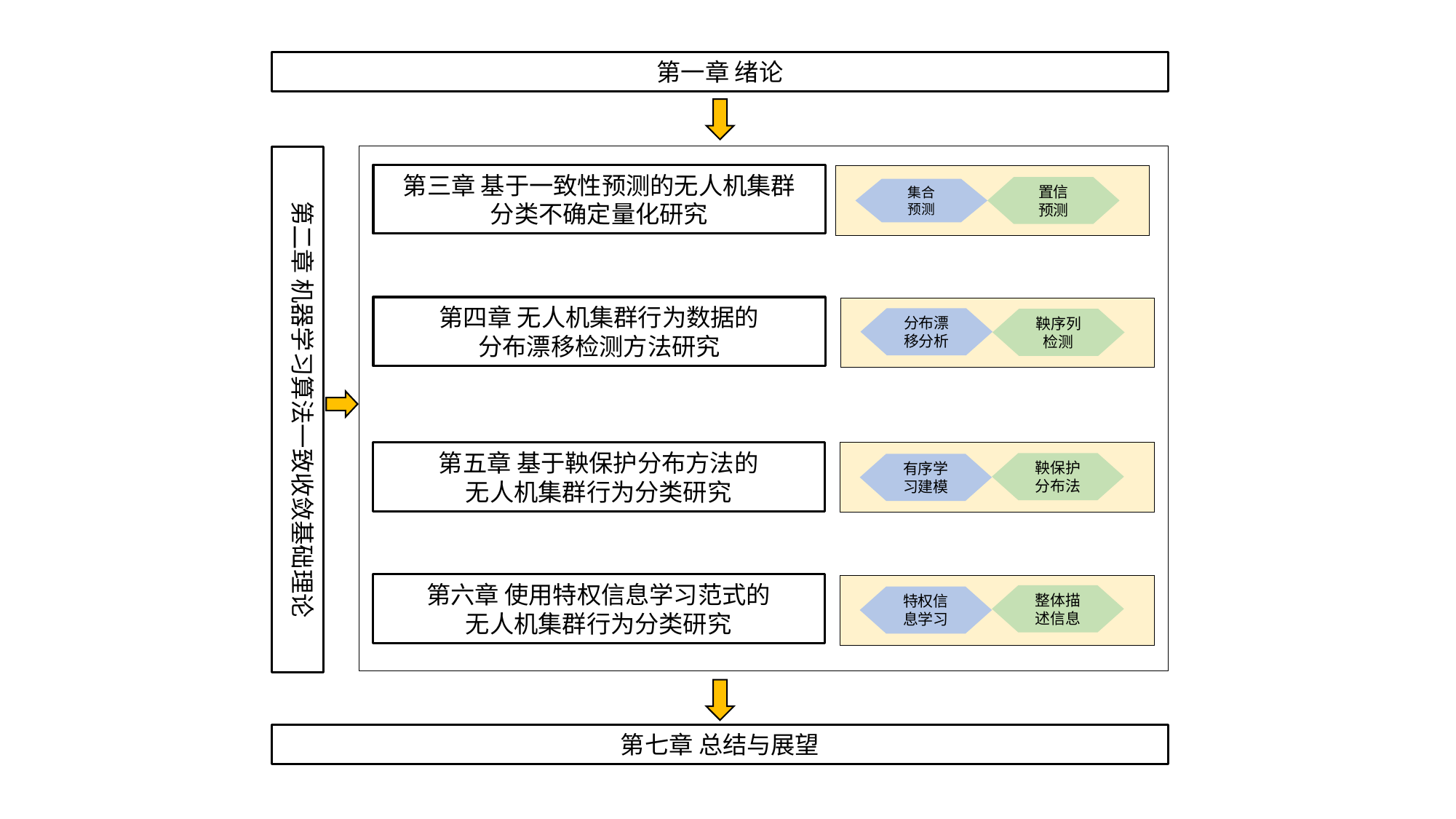

第一章 绪论

第二章 机器学习算法一致收敛基础理论
第三章 基于一致性预测的无人机集群
分类不确定量化研究

置信
预测
集合
预测
第四章 无人机集群行为数据的
分布漂移检测方法研究

分布漂移分析
鞅序列
检测

第五章 基于鞅保护分布方法的
无人机集群行为分类研究
鞅保护分布法
有序学习建模
第六章 使用特权信息学习范式的
无人机集群行为分类研究

整体描
述信息
特权信息学习

第七章 总结与展望